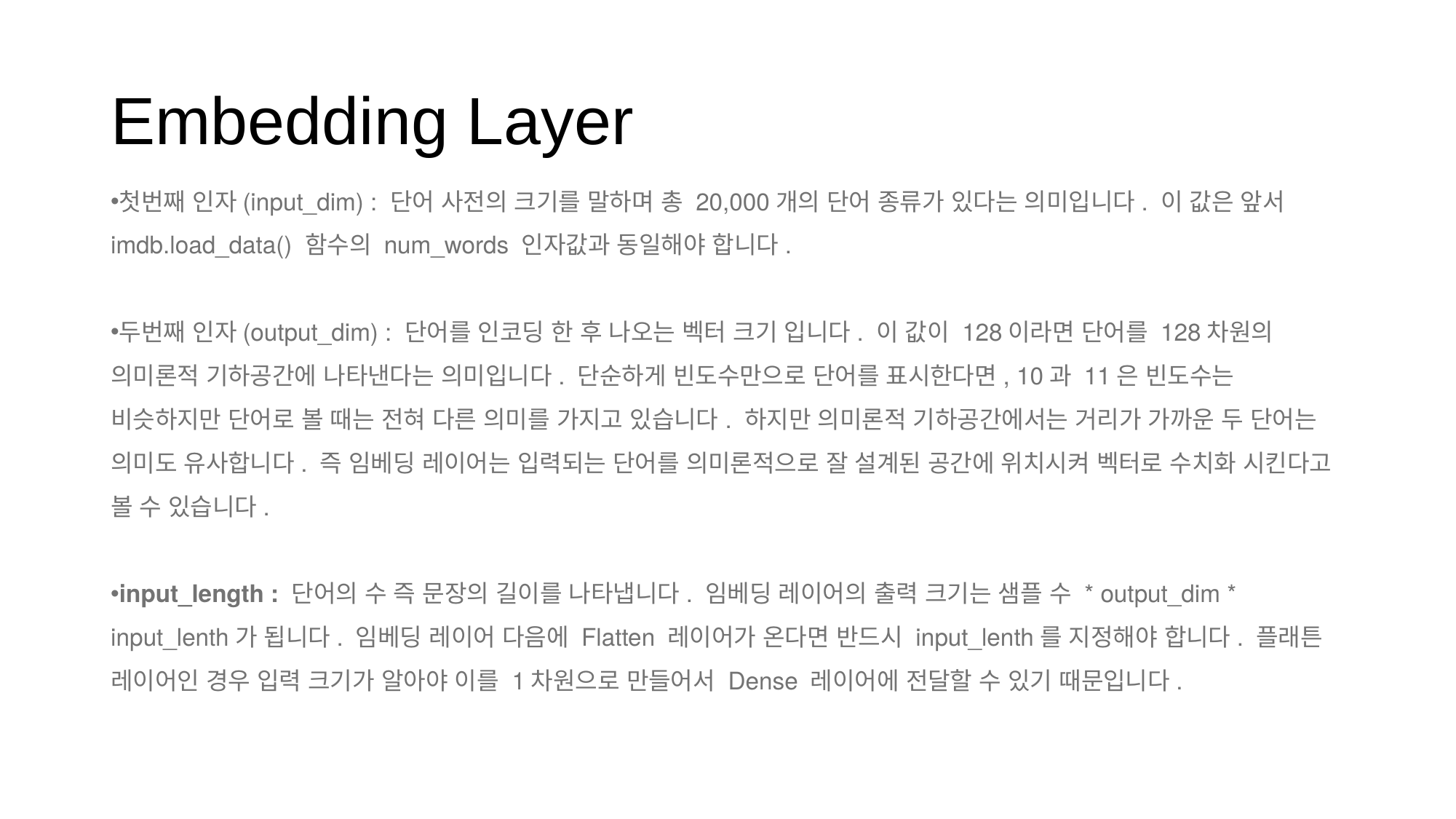

# Embedding Layer
첫번째 인자(input_dim) : 단어 사전의 크기를 말하며 총 20,000개의 단어 종류가 있다는 의미입니다. 이 값은 앞서 imdb.load_data() 함수의 num_words 인자값과 동일해야 합니다.

두번째 인자(output_dim) : 단어를 인코딩 한 후 나오는 벡터 크기 입니다. 이 값이 128이라면 단어를 128차원의 의미론적 기하공간에 나타낸다는 의미입니다. 단순하게 빈도수만으로 단어를 표시한다면, 10과 11은 빈도수는 비슷하지만 단어로 볼 때는 전혀 다른 의미를 가지고 있습니다. 하지만 의미론적 기하공간에서는 거리가 가까운 두 단어는 의미도 유사합니다. 즉 임베딩 레이어는 입력되는 단어를 의미론적으로 잘 설계된 공간에 위치시켜 벡터로 수치화 시킨다고 볼 수 있습니다.

input_length : 단어의 수 즉 문장의 길이를 나타냅니다. 임베딩 레이어의 출력 크기는 샘플 수 * output_dim * input_lenth가 됩니다. 임베딩 레이어 다음에 Flatten 레이어가 온다면 반드시 input_lenth를 지정해야 합니다. 플래튼 레이어인 경우 입력 크기가 알아야 이를 1차원으로 만들어서 Dense 레이어에 전달할 수 있기 때문입니다.